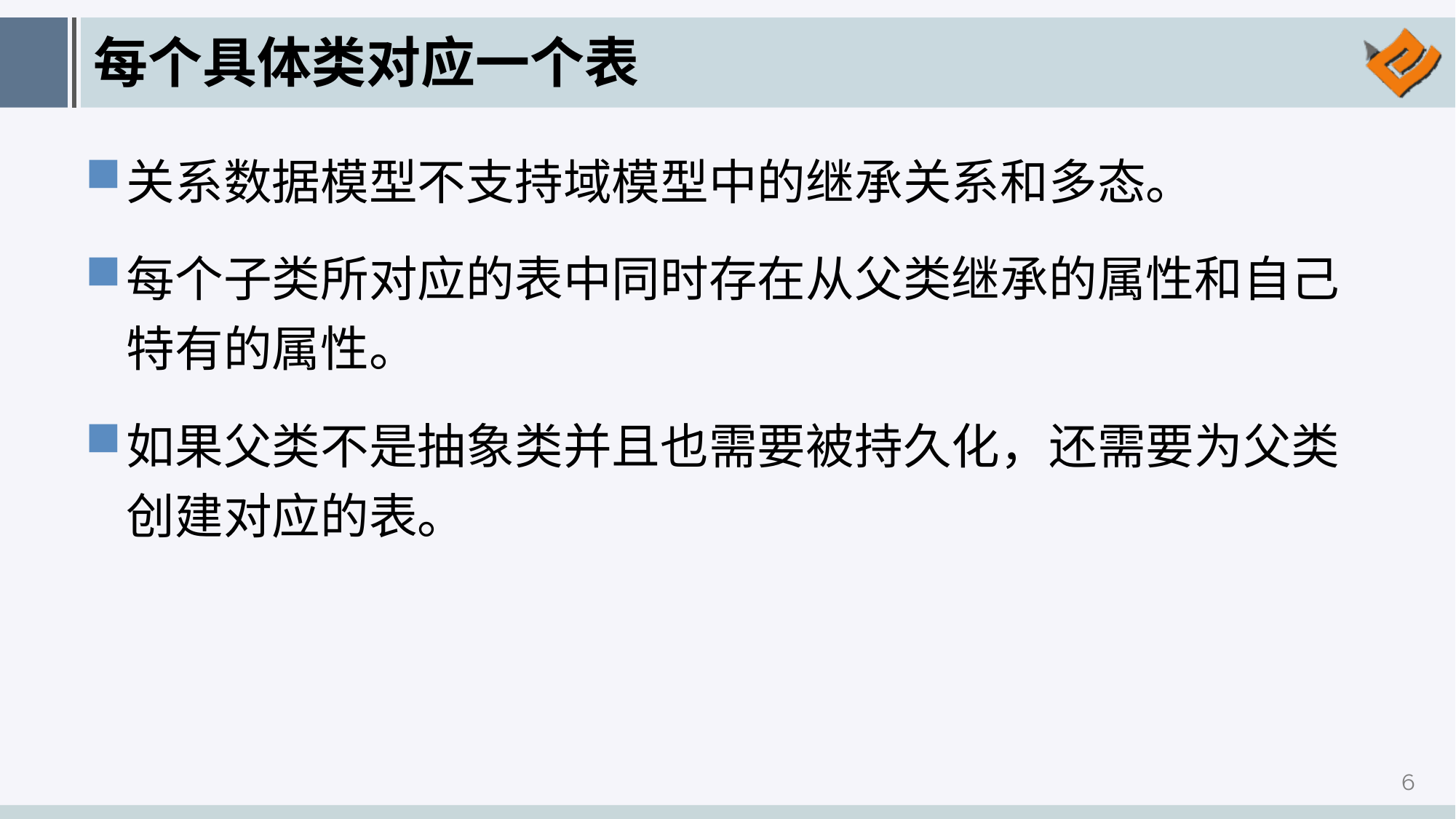

# 每个具体类对应一个表
关系数据模型不支持域模型中的继承关系和多态。
每个子类所对应的表中同时存在从父类继承的属性和自己特有的属性。
如果父类不是抽象类并且也需要被持久化，还需要为父类创建对应的表。